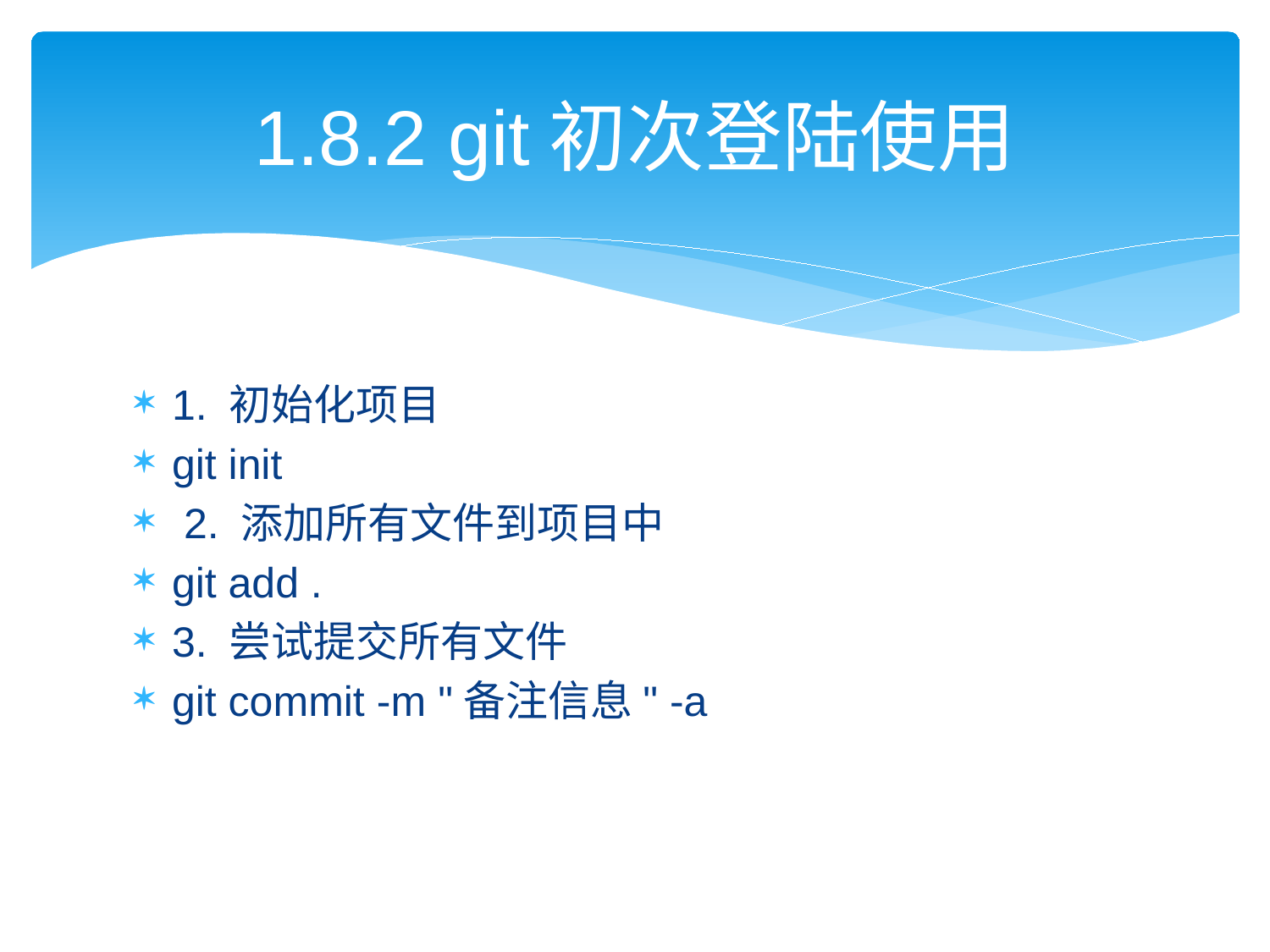

# 1.8.2 git初次登陆使用
1. 初始化项目
git init
 2. 添加所有文件到项目中
git add .
3. 尝试提交所有文件
git commit -m "备注信息" -a